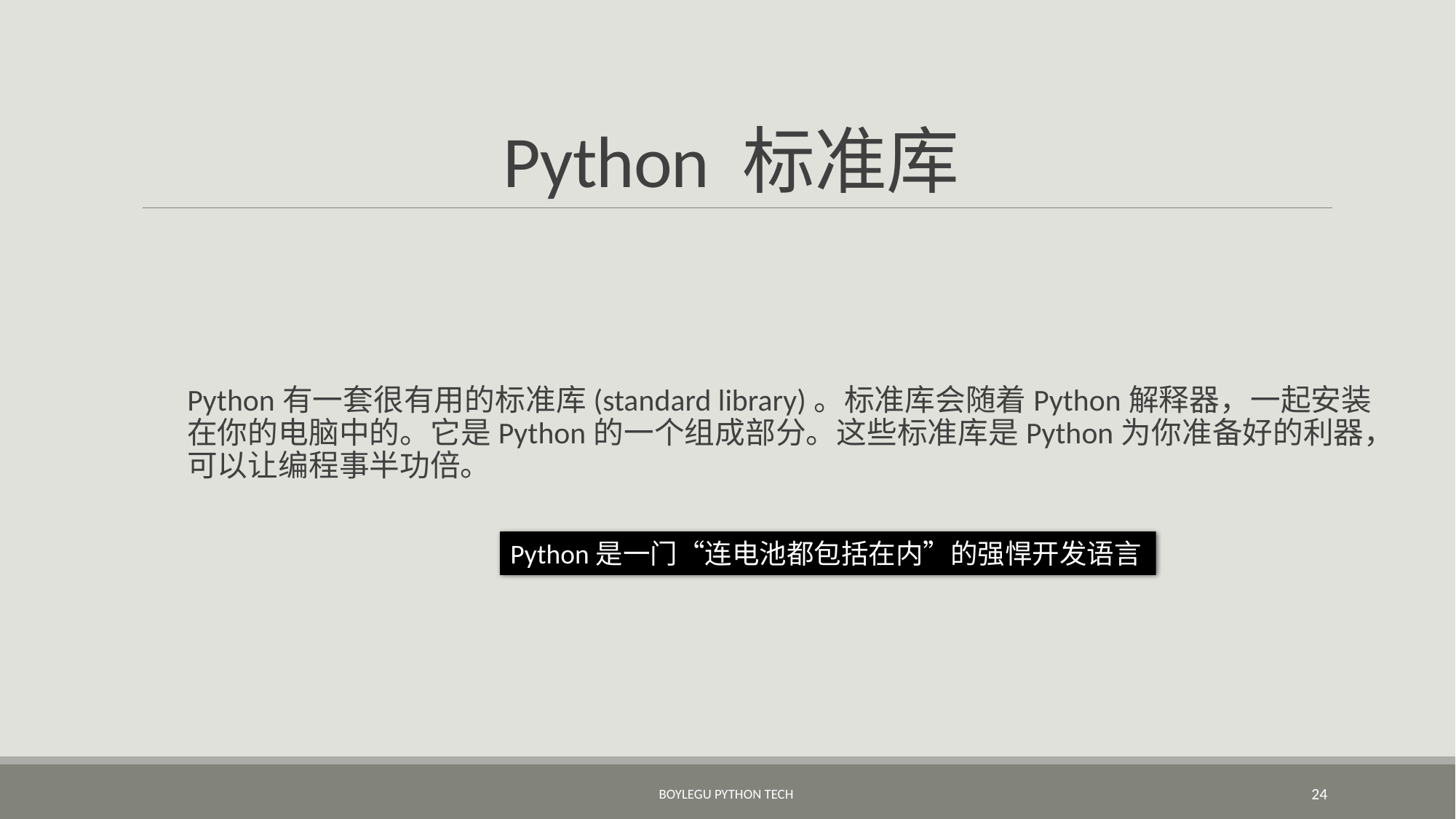

# Python 标准库
Python有一套很有用的标准库(standard library)。标准库会随着Python解释器，一起安装在你的电脑中的。它是Python的一个组成部分。这些标准库是Python为你准备好的利器，可以让编程事半功倍。
Python是一门“连电池都包括在内”的强悍开发语言
BoyleGu Python Tech
24